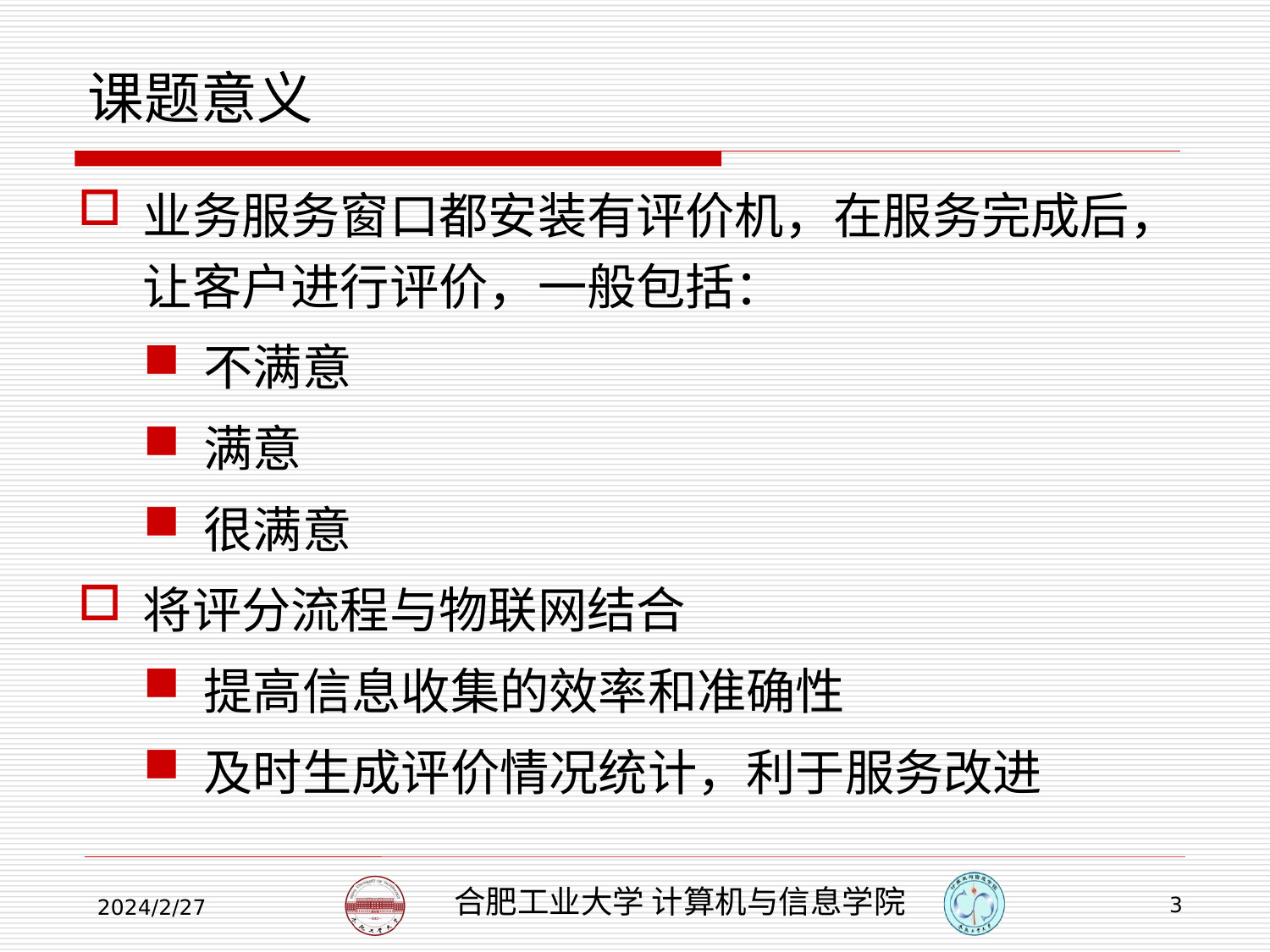

# 课题意义
业务服务窗口都安装有评价机，在服务完成后，让客户进行评价，一般包括：
不满意
满意
很满意
将评分流程与物联网结合
提高信息收集的效率和准确性
及时生成评价情况统计，利于服务改进